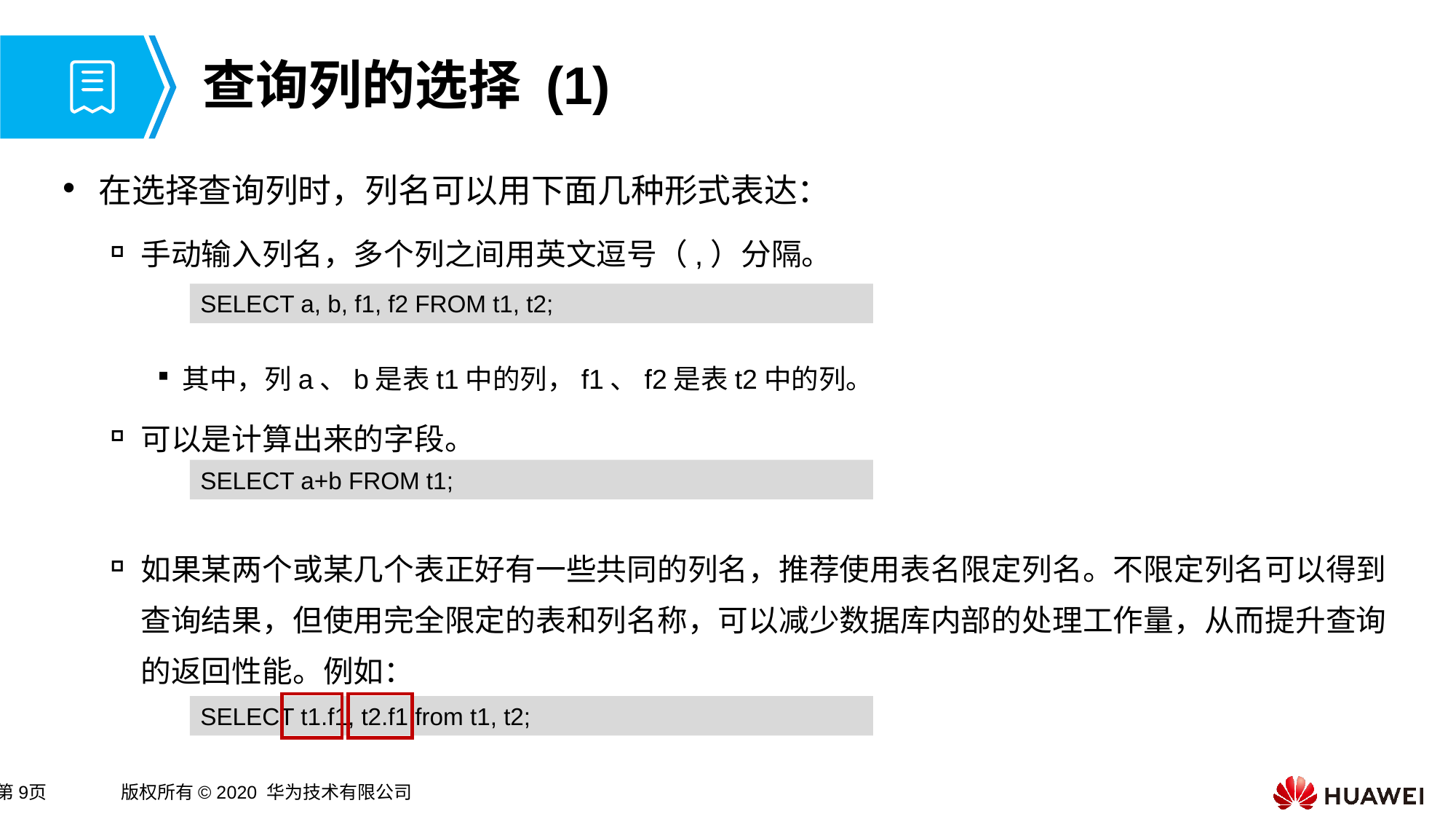

# 查询列的选择 (1)
在选择查询列时，列名可以用下面几种形式表达：
手动输入列名，多个列之间用英文逗号（,）分隔。

其中，列a、b是表t1中的列，f1、f2是表t2中的列。
可以是计算出来的字段。

如果某两个或某几个表正好有一些共同的列名，推荐使用表名限定列名。不限定列名可以得到查询结果，但使用完全限定的表和列名称，可以减少数据库内部的处理工作量，从而提升查询的返回性能。例如：

SELECT a, b, f1, f2 FROM t1, t2;
SELECT a+b FROM t1;

SELECT t1.f1, t2.f1 from t1, t2;